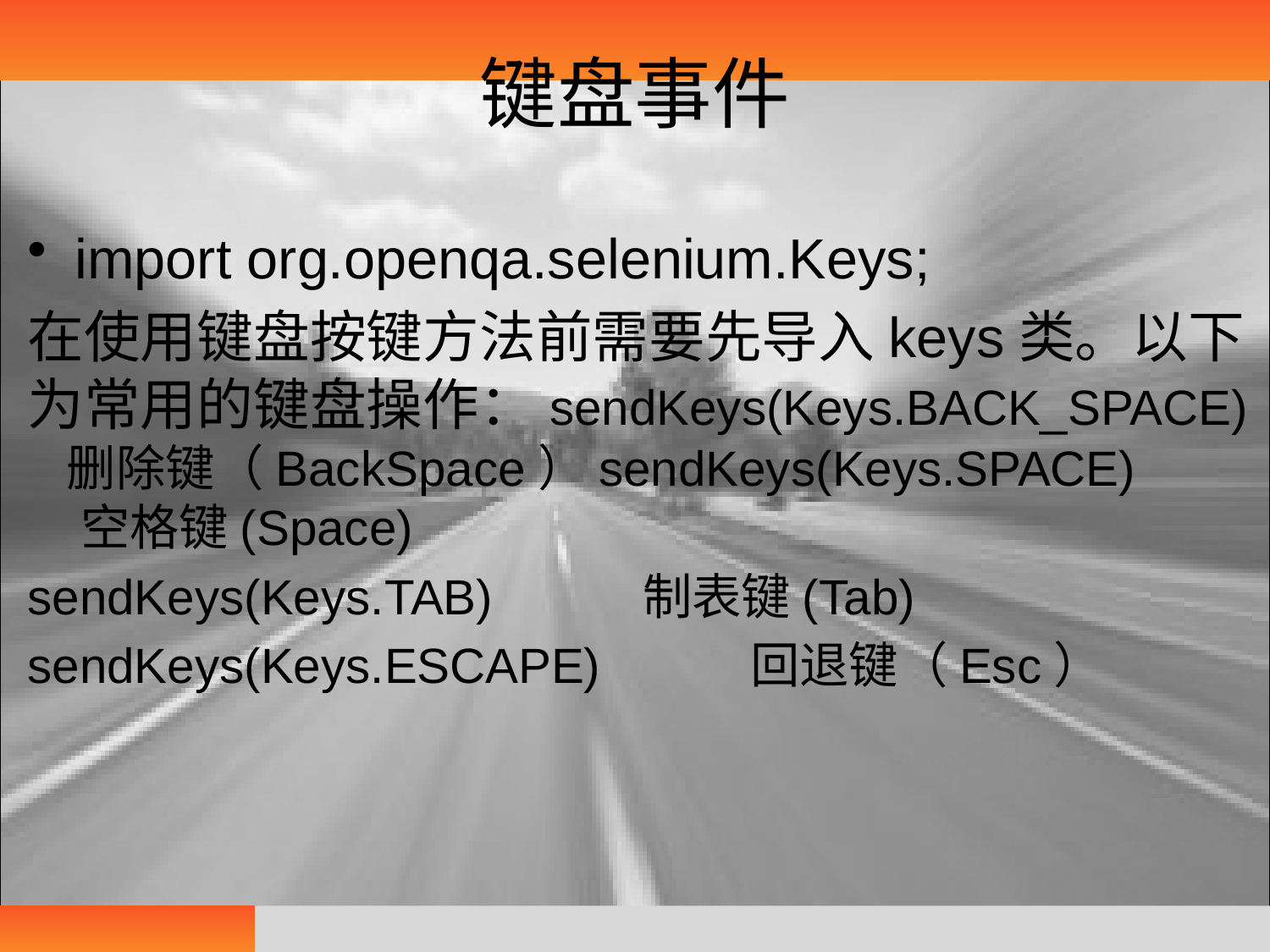

# 键盘事件
import org.openqa.selenium.Keys;
在使用键盘按键方法前需要先导入keys类。以下为常用的键盘操作：sendKeys(Keys.BACK_SPACE)     删除键（BackSpace）sendKeys(Keys.SPACE)              空格键(Space)
sendKeys(Keys.TAB)          制表键(Tab)
sendKeys(Keys.ESCAPE)          回退键（Esc）